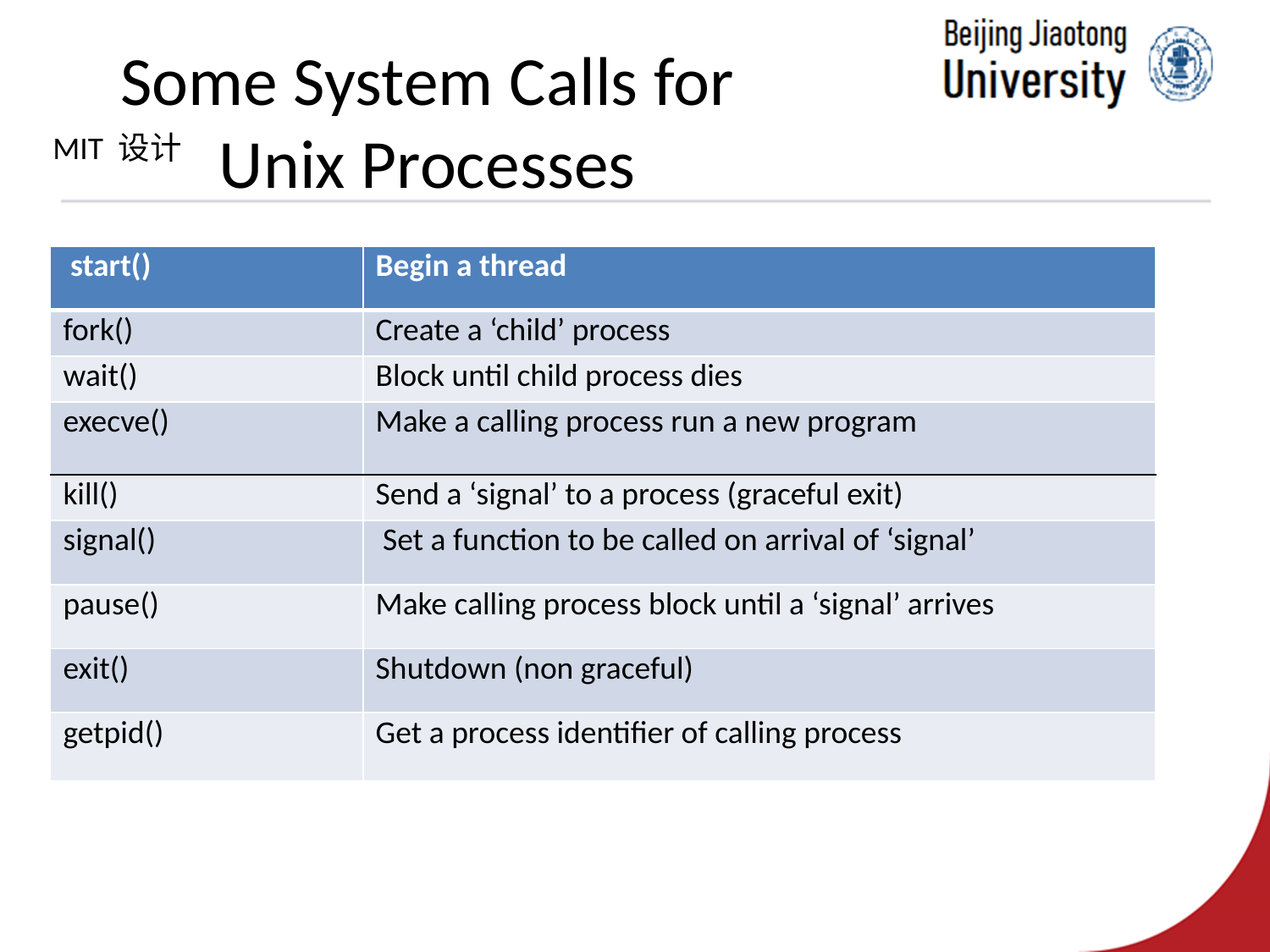

# Some System Calls for Unix Processes
MIT 设计
| start() | Begin a thread |
| --- | --- |
| fork() | Create a ‘child’ process |
| wait() | Block until child process dies |
| execve() | Make a calling process run a new program |
| kill() | Send a ‘signal’ to a process (graceful exit) |
| signal() | Set a function to be called on arrival of ‘signal’ |
| pause() | Make calling process block until a ‘signal’ arrives |
| exit() | Shutdown (non graceful) |
| getpid() | Get a process identifier of calling process |